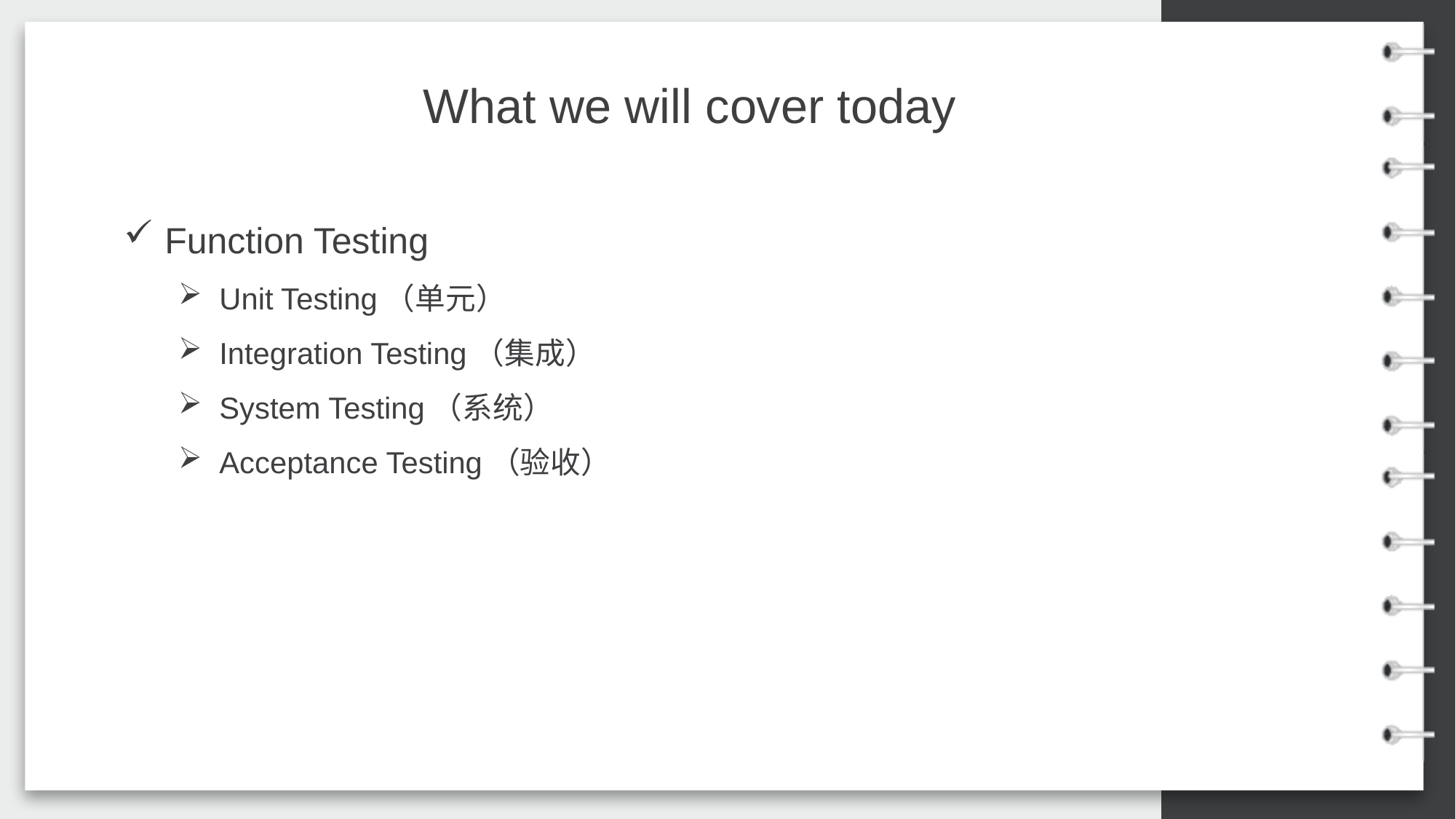

What we will cover today
Function Testing
Unit Testing（单元）
Integration Testing（集成）
System Testing（系统）
Acceptance Testing（验收）